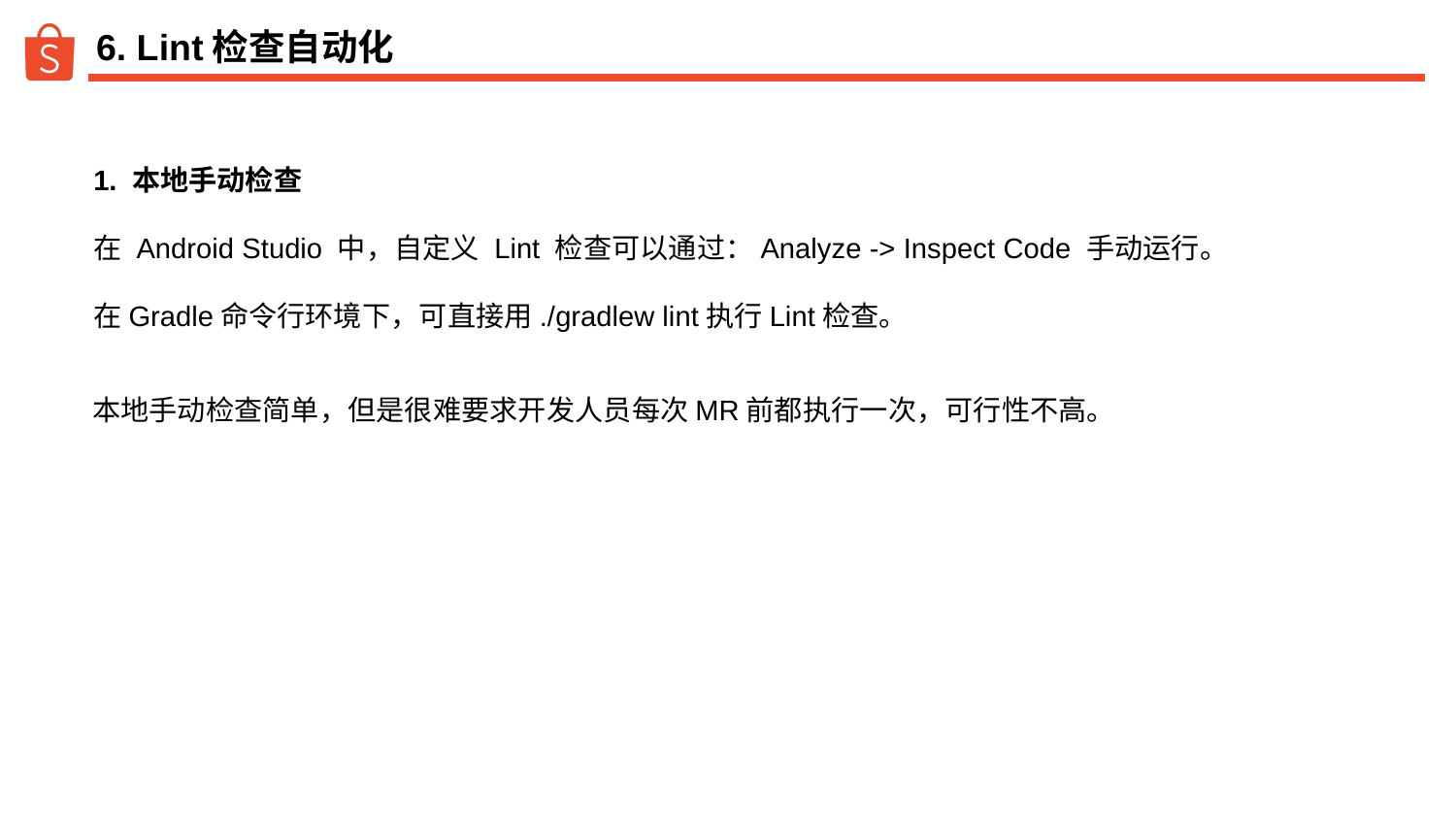

# 6. Lint检查自动化
1. 本地手动检查

在 Android Studio 中，自定义 Lint 检查可以通过：Analyze -> Inspect Code 手动运行。

在Gradle命令行环境下，可直接用./gradlew lint执行Lint检查。

本地手动检查简单，但是很难要求开发人员每次MR前都执行一次，可行性不高。